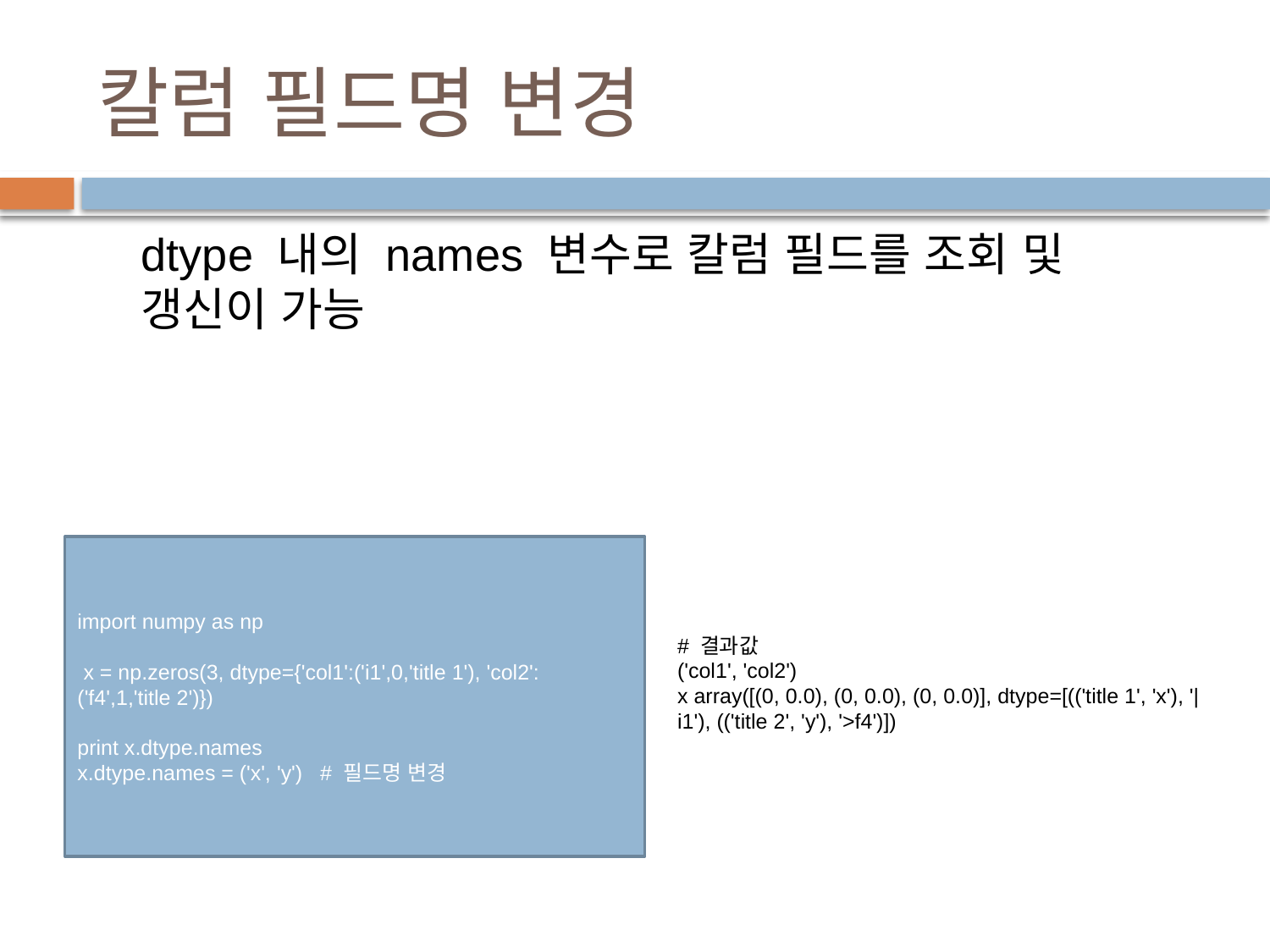

# 칼럼 필드명 변경
dtype 내의 names 변수로 칼럼 필드를 조회 및 갱신이 가능
import numpy as np

 x = np.zeros(3, dtype={'col1':('i1',0,'title 1'), 'col2':('f4',1,'title 2')})

print x.dtype.names
x.dtype.names = ('x', 'y')   # 필드명 변경
# 결과값 ('col1', 'col2')
x array([(0, 0.0), (0, 0.0), (0, 0.0)], dtype=[(('title 1', 'x'), '|i1'), (('title 2', 'y'), '>f4')])